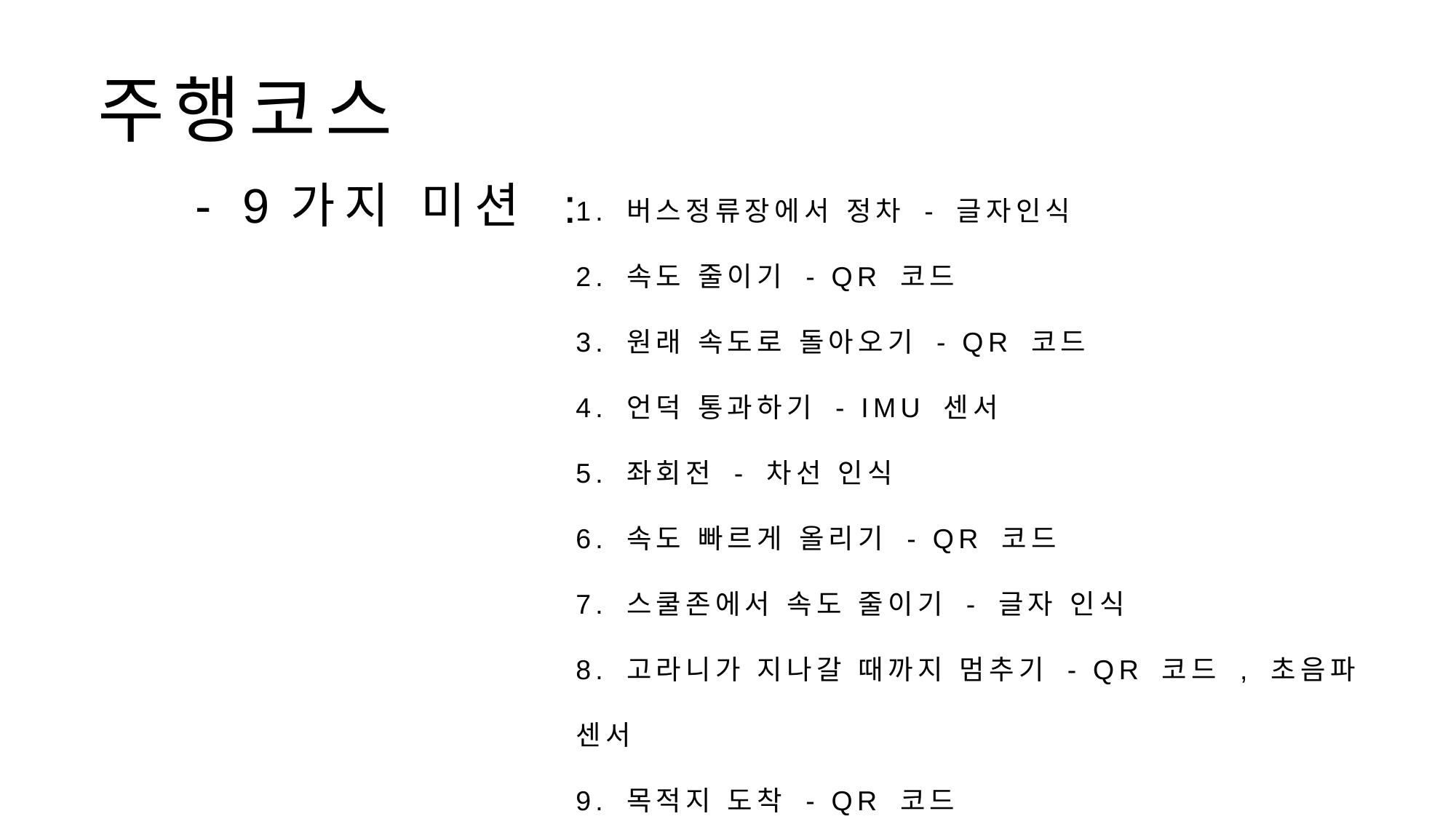

주행코스
1. 버스정류장에서 정차 - 글자인식
2. 속도 줄이기 - QR 코드
3. 원래 속도로 돌아오기 - QR 코드
4. 언덕 통과하기 - IMU 센서
5. 좌회전 - 차선 인식
6. 속도 빠르게 올리기 - QR 코드
7. 스쿨존에서 속도 줄이기 - 글자 인식
8. 고라니가 지나갈 때까지 멈추기 - QR 코드 , 초음파 센서
9. 목적지 도착 - QR 코드

- 9가지 미션 :